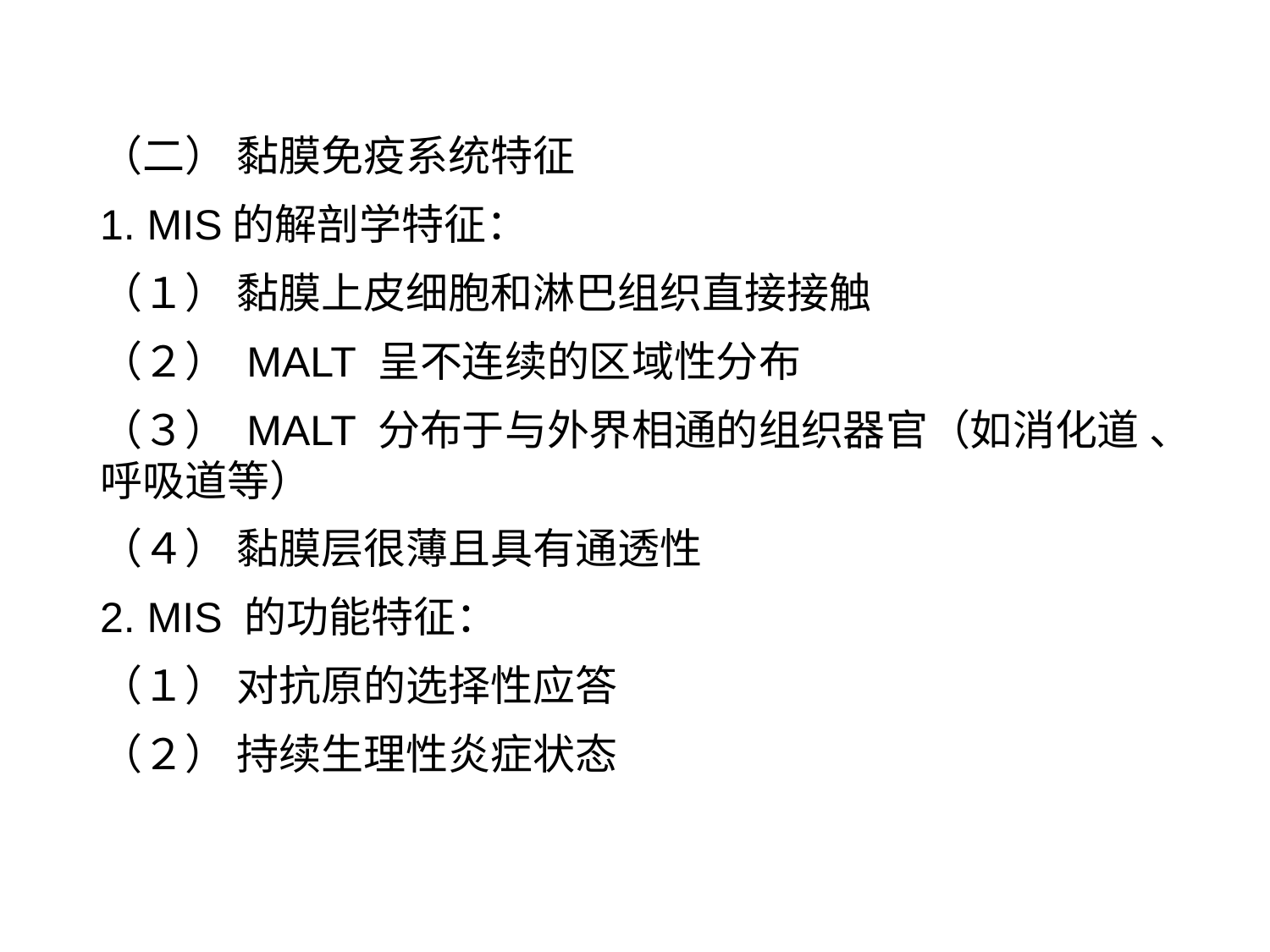

（二） 黏膜免疫系统特征
1. MIS的解剖学特征：
（１） 黏膜上皮细胞和淋巴组织直接接触
（２） MALT 呈不连续的区域性分布
（３） MALT 分布于与外界相通的组织器官（如消化道 、呼吸道等）
（４） 黏膜层很薄且具有通透性
2. MIS 的功能特征：
（１） 对抗原的选择性应答
（２） 持续生理性炎症状态